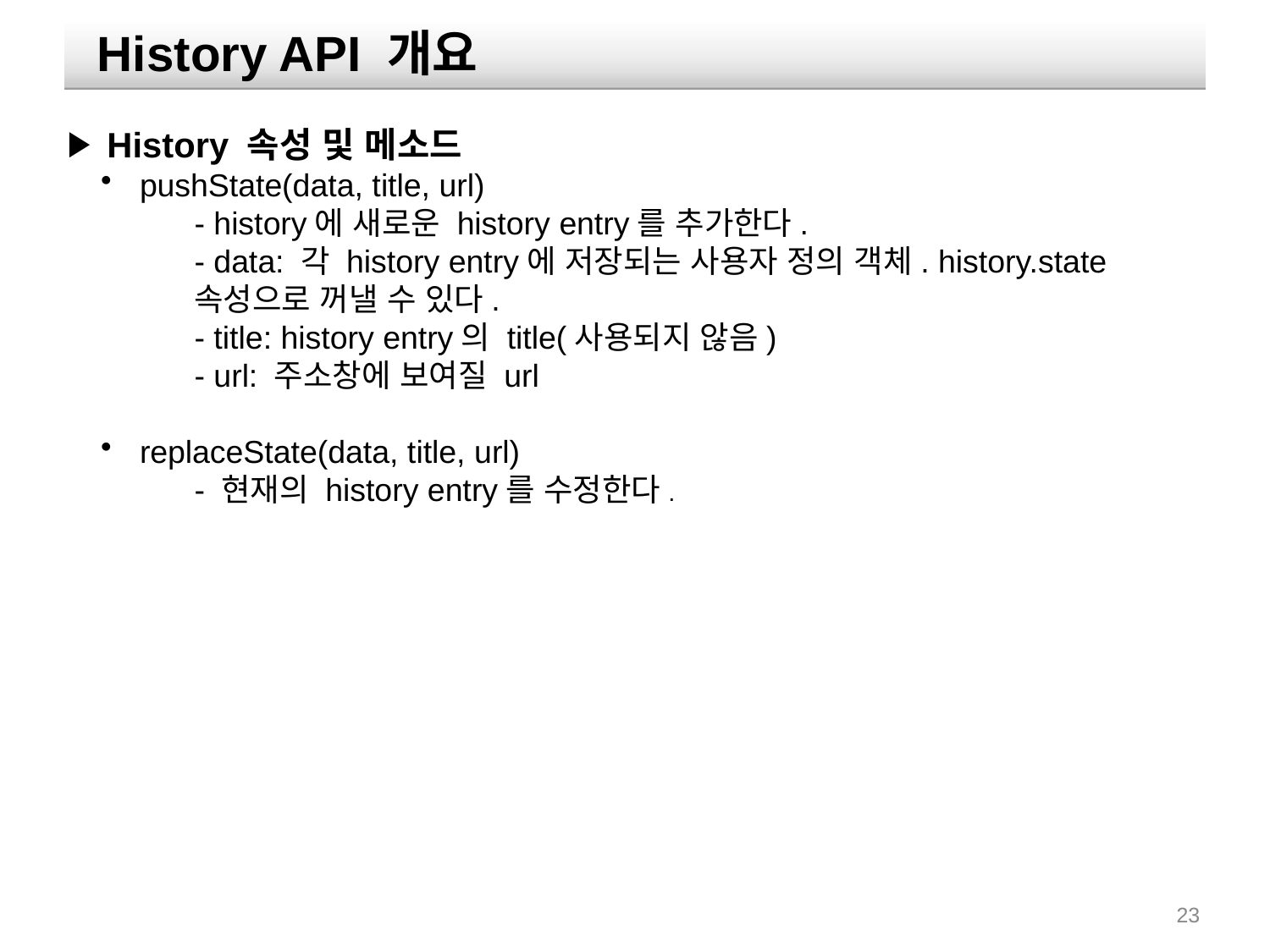

History API 개요
 History 속성 및 메소드
 pushState(data, title, url)
- history에 새로운 history entry를 추가한다.
- data: 각 history entry에 저장되는 사용자 정의 객체. history.state 속성으로 꺼낼 수 있다.
- title: history entry의 title(사용되지 않음)
- url: 주소창에 보여질 url

 replaceState(data, title, url)
- 현재의 history entry를 수정한다.
23